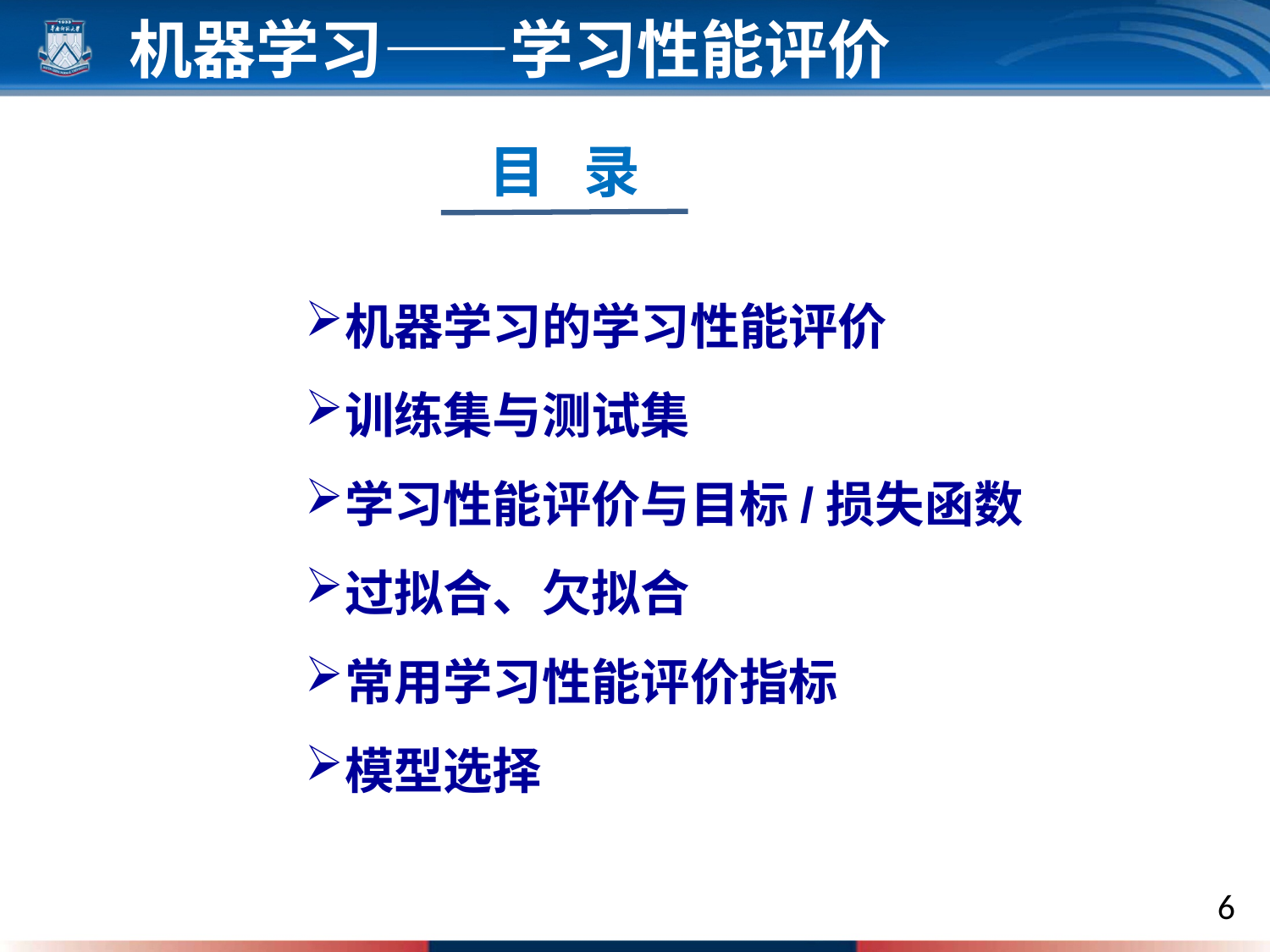

机器学习——学习性能评价
目   录
机器学习的学习性能评价
训练集与测试集
学习性能评价与目标/损失函数
过拟合、欠拟合
常用学习性能评价指标
模型选择